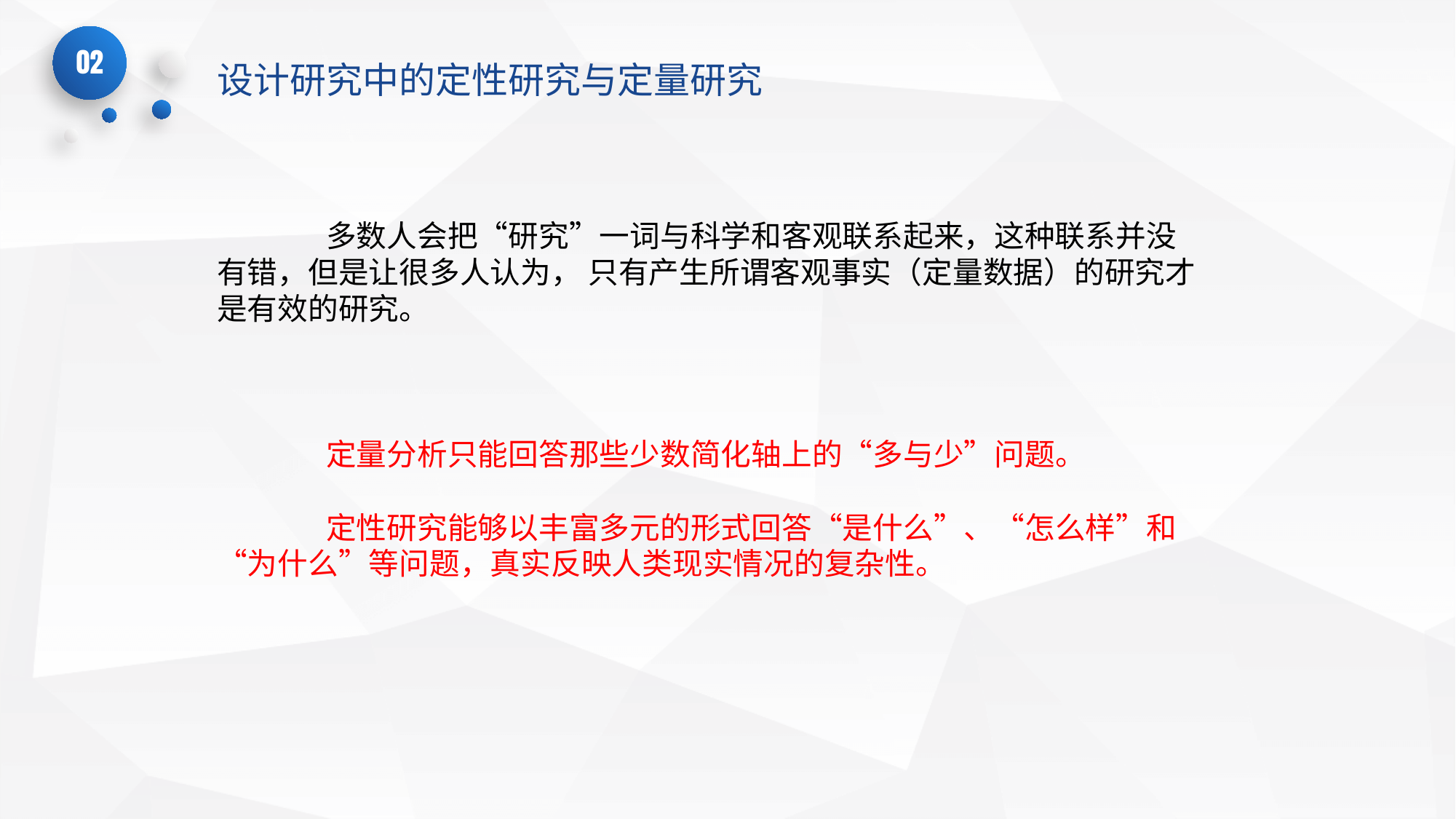

02

设计研究中的定性研究与定量研究

	多数人会把“研究”一词与科学和客观联系起来，这种联系并没有错，但是让很多人认为， 只有产生所谓客观事实（定量数据）的研究才是有效的研究。

	定量分析只能回答那些少数简化轴上的“多与少”问题。

	定性研究能够以丰富多元的形式回答“是什么”、“怎么样”和“为什么”等问题，真实反映人类现实情况的复杂性。